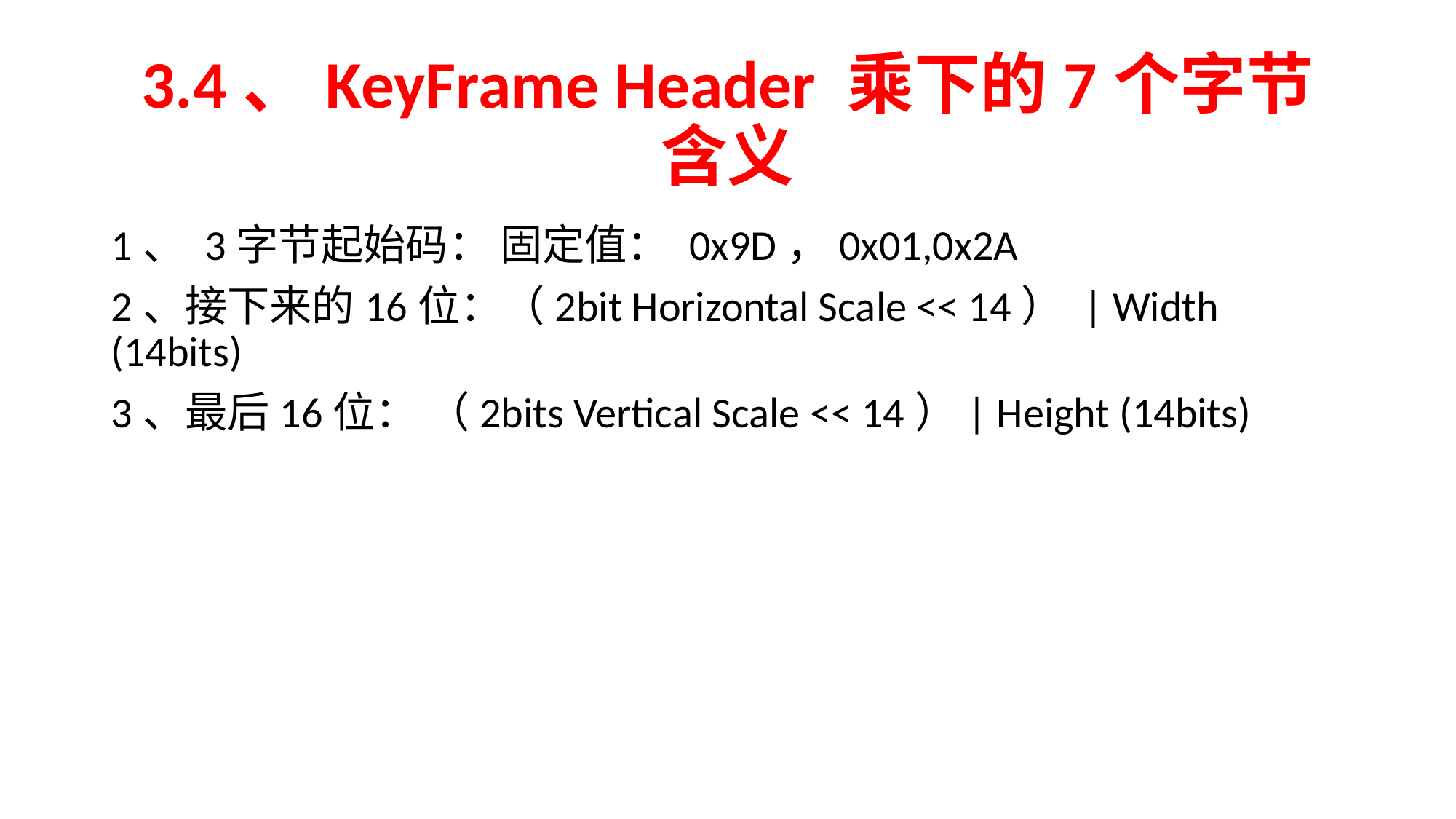

# 3.4、KeyFrame Header 乘下的7个字节 含义
1、 3字节起始码： 固定值： 0x9D，0x01,0x2A
2、接下来的16位：（2bit Horizontal Scale << 14） | Width (14bits)
3、最后16位： （2bits Vertical Scale << 14）| Height (14bits)